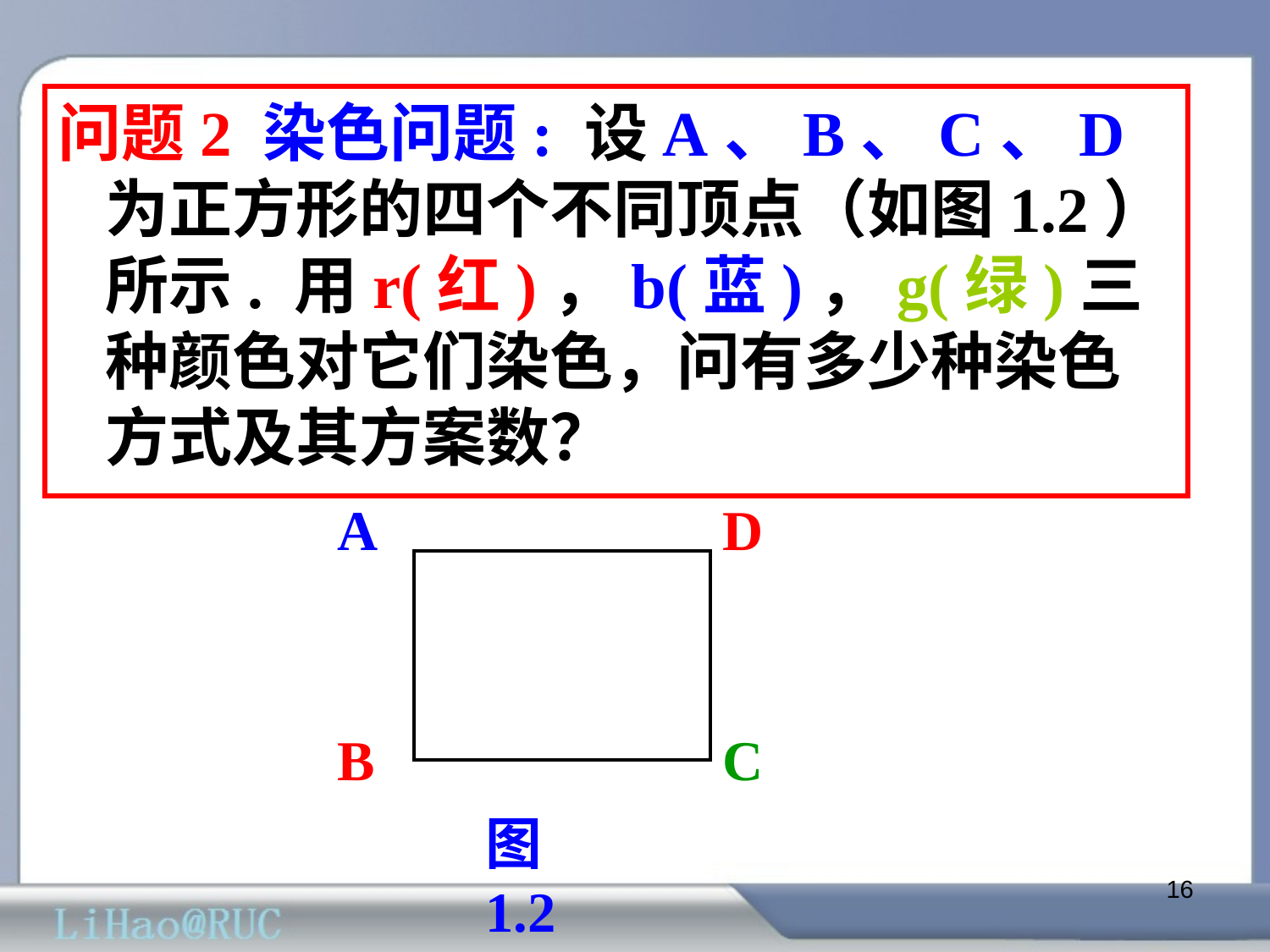

问题2 染色问题: 设A、B、C、D为正方形的四个不同顶点（如图1.2）所示. 用r(红)，b(蓝)，g(绿)三种颜色对它们染色，问有多少种染色方式及其方案数？

A
D

B
C
图1.2
16